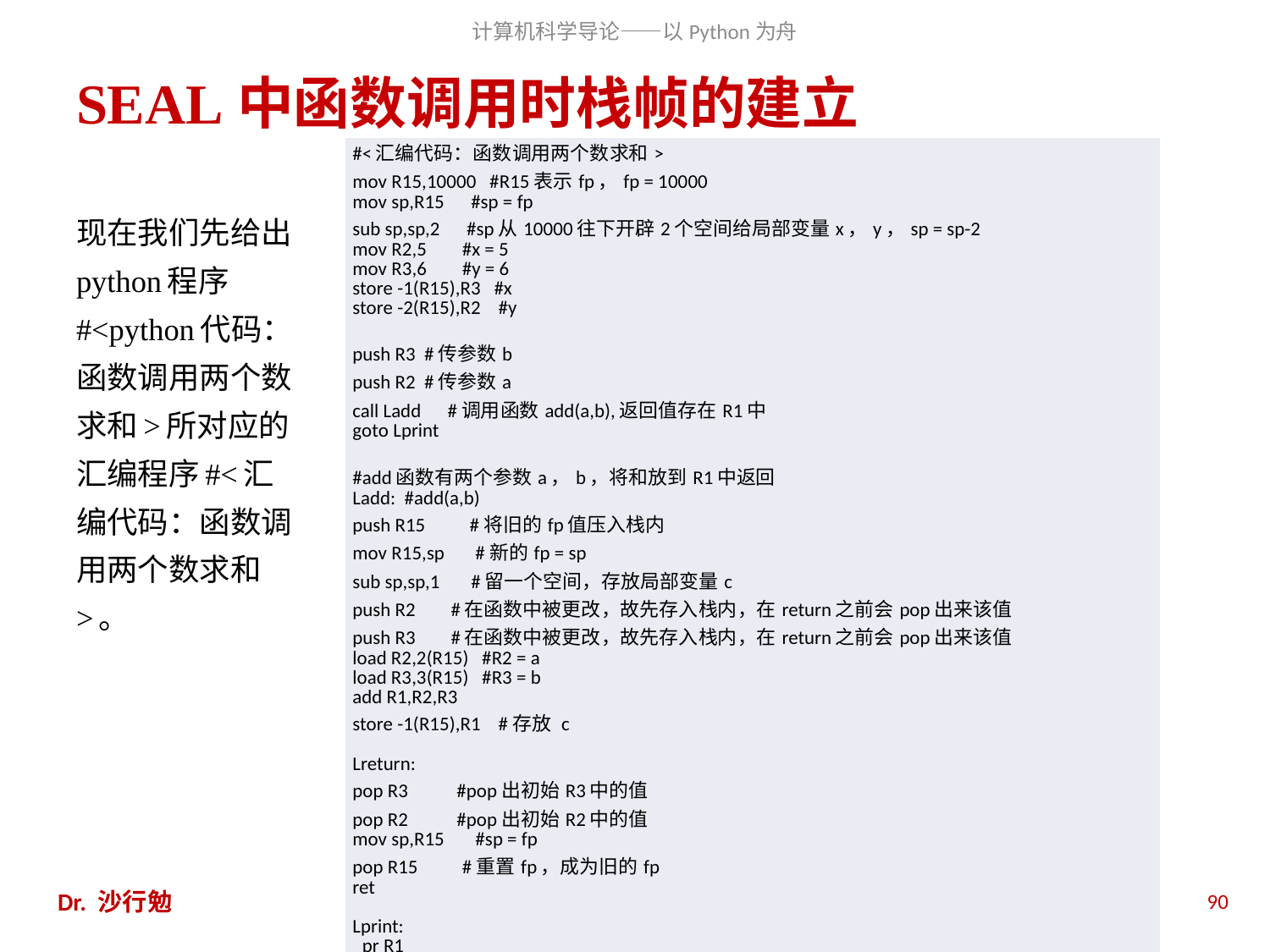

# SEAL中函数调用时栈帧的建立
| #<汇编代码：函数调用两个数求和> mov R15,10000 #R15表示fp，fp = 10000 mov sp,R15 #sp = fp sub sp,sp,2 #sp从10000往下开辟2个空间给局部变量x，y，sp = sp-2 mov R2,5 #x = 5 mov R3,6 #y = 6 store -1(R15),R3 #x store -2(R15),R2 #y   push R3 #传参数b push R2 #传参数a call Ladd #调用函数add(a,b),返回值存在R1中 goto Lprint   #add函数有两个参数a，b，将和放到R1中返回 Ladd: #add(a,b) push R15 #将旧的fp值压入栈内 mov R15,sp #新的fp = sp sub sp,sp,1 #留一个空间，存放局部变量c push R2 #在函数中被更改，故先存入栈内，在return之前会pop出来该值 push R3 #在函数中被更改，故先存入栈内，在return之前会pop出来该值 load R2,2(R15) #R2 = a load R3,3(R15) #R3 = b add R1,R2,R3 store -1(R15),R1 #存放 c   Lreturn: pop R3 #pop出初始R3中的值 pop R2 #pop出初始R2中的值 mov sp,R15 #sp = fp pop R15 #重置fp，成为旧的fp ret   Lprint: \_pr R1 |
| --- |
现在我们先给出python程序#<python代码：函数调用两个数求和>所对应的汇编程序#<汇编代码：函数调用两个数求和>。
Dr. 沙行勉
2020/11/28
90